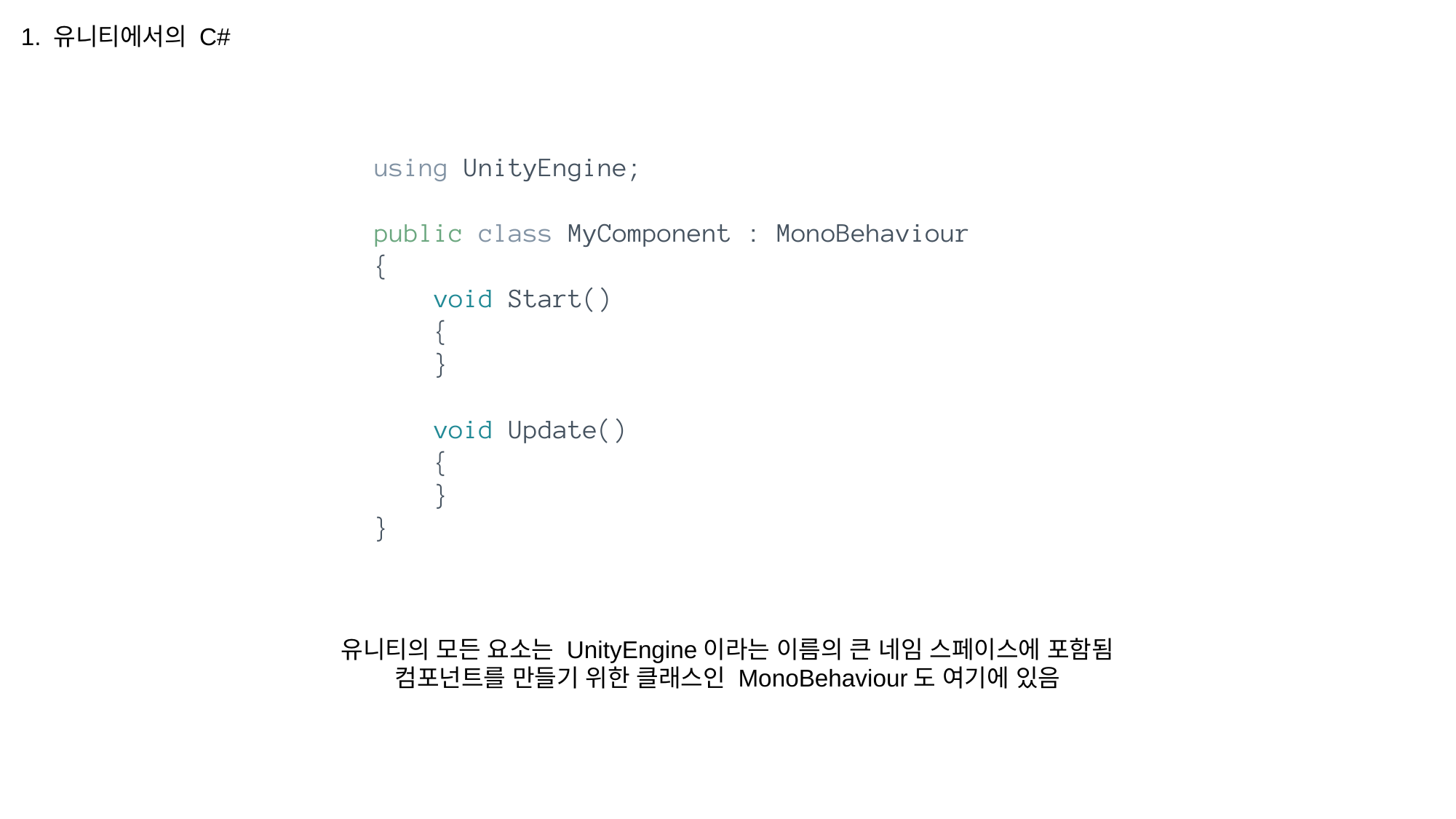

1. 유니티에서의 C#
using UnityEngine;
public class MyComponent : MonoBehaviour
{
    void Start()
    {
    }
    void Update()
    {
    }
}

유니티의 모든 요소는 UnityEngine이라는 이름의 큰 네임 스페이스에 포함됨
컴포넌트를 만들기 위한 클래스인 MonoBehaviour도 여기에 있음